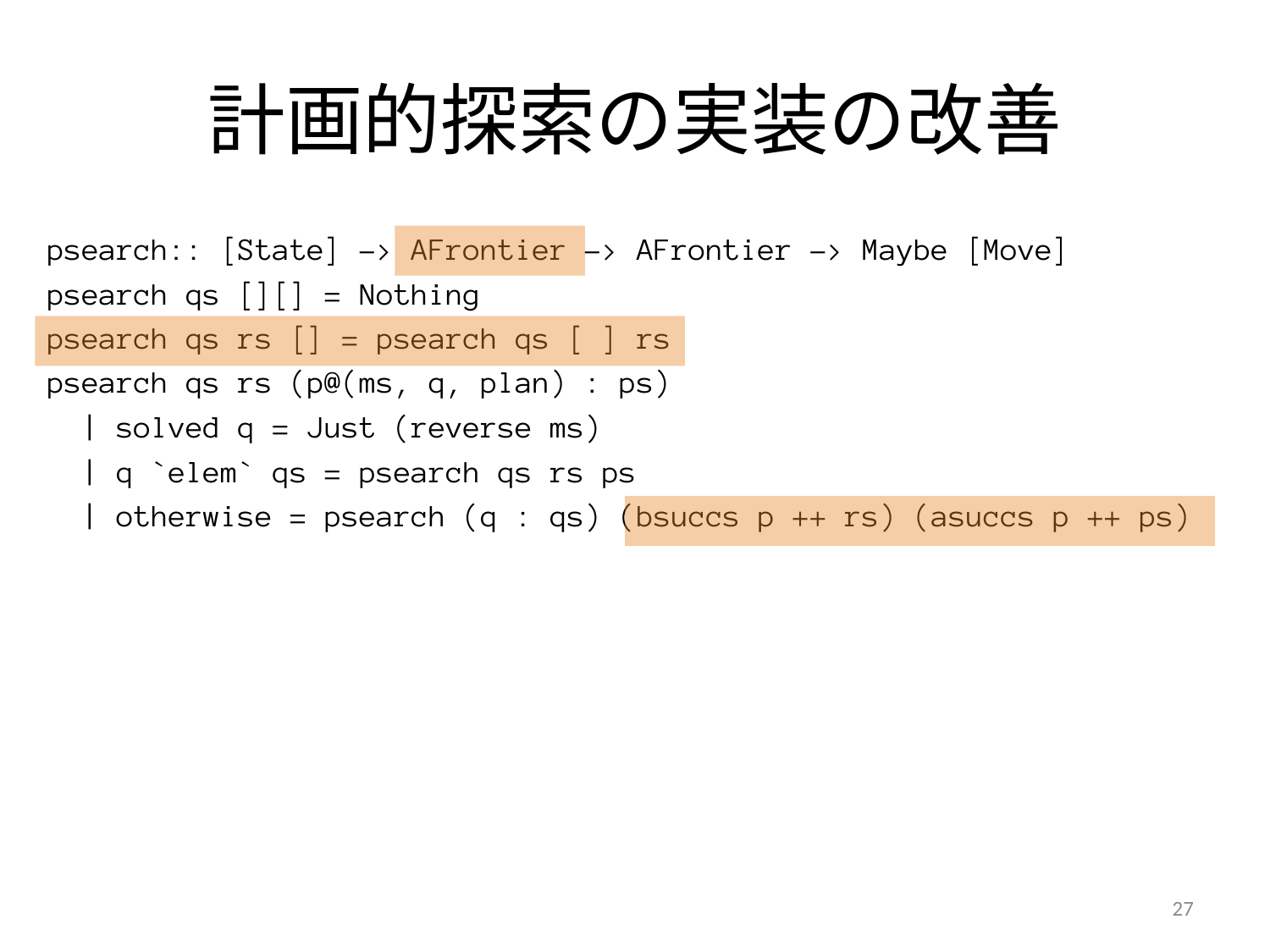

# 計画的探索の実装の改善
psearch:: [State] -> AFrontier -> AFrontier -> Maybe [Move]
psearch qs [][] = Nothing
psearch qs rs [] = psearch qs [ ] rs
psearch qs rs (p@(ms, q, plan) : ps)
  | solved q = Just (reverse ms)
  | q `elem` qs = psearch qs rs ps
  | otherwise = psearch (q : qs) (bsuccs p ++ rs) (asuccs p ++ ps)

27